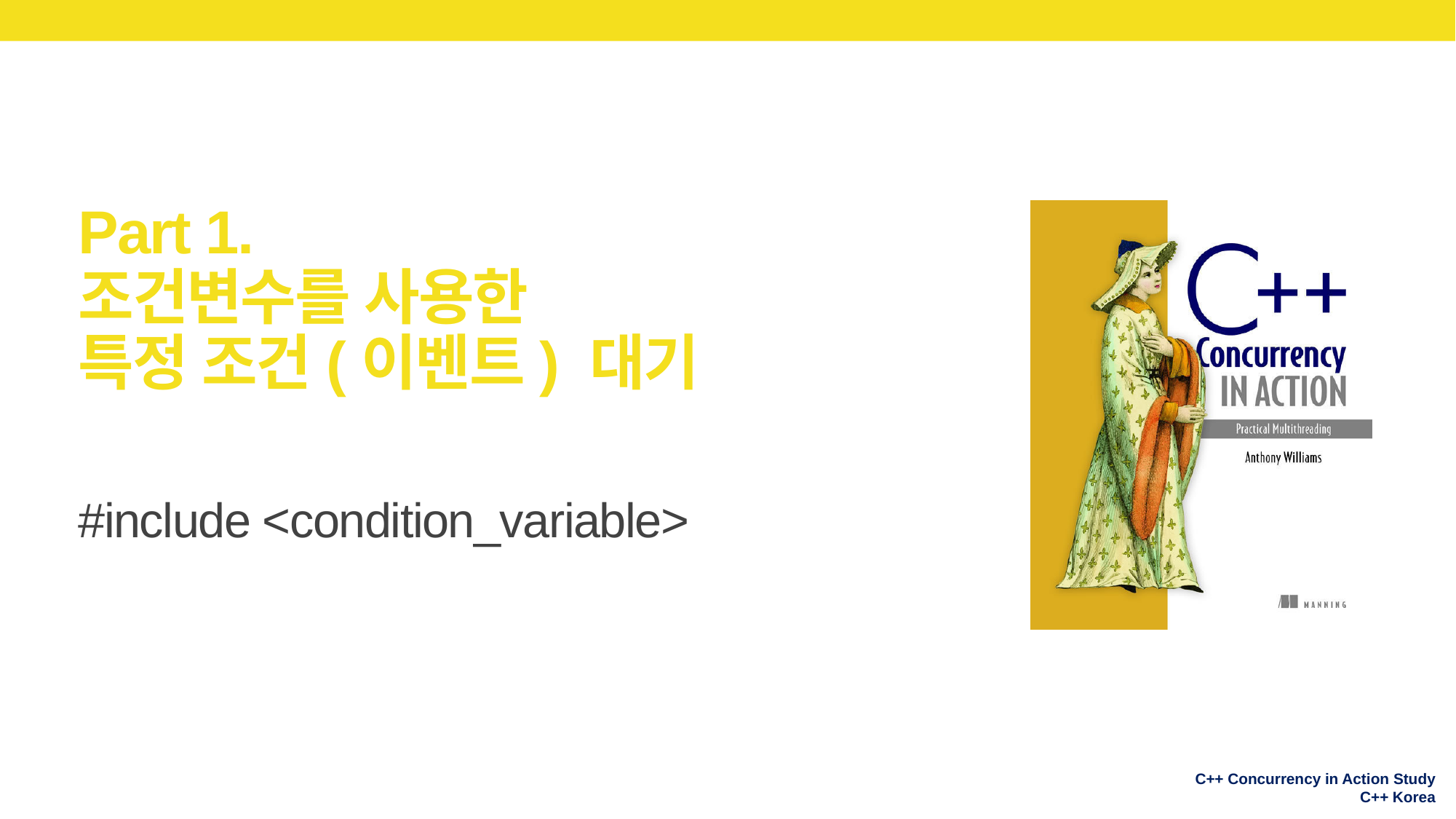

# Part 1. 조건변수를 사용한 특정 조건(이벤트) 대기
#include <condition_variable>
16